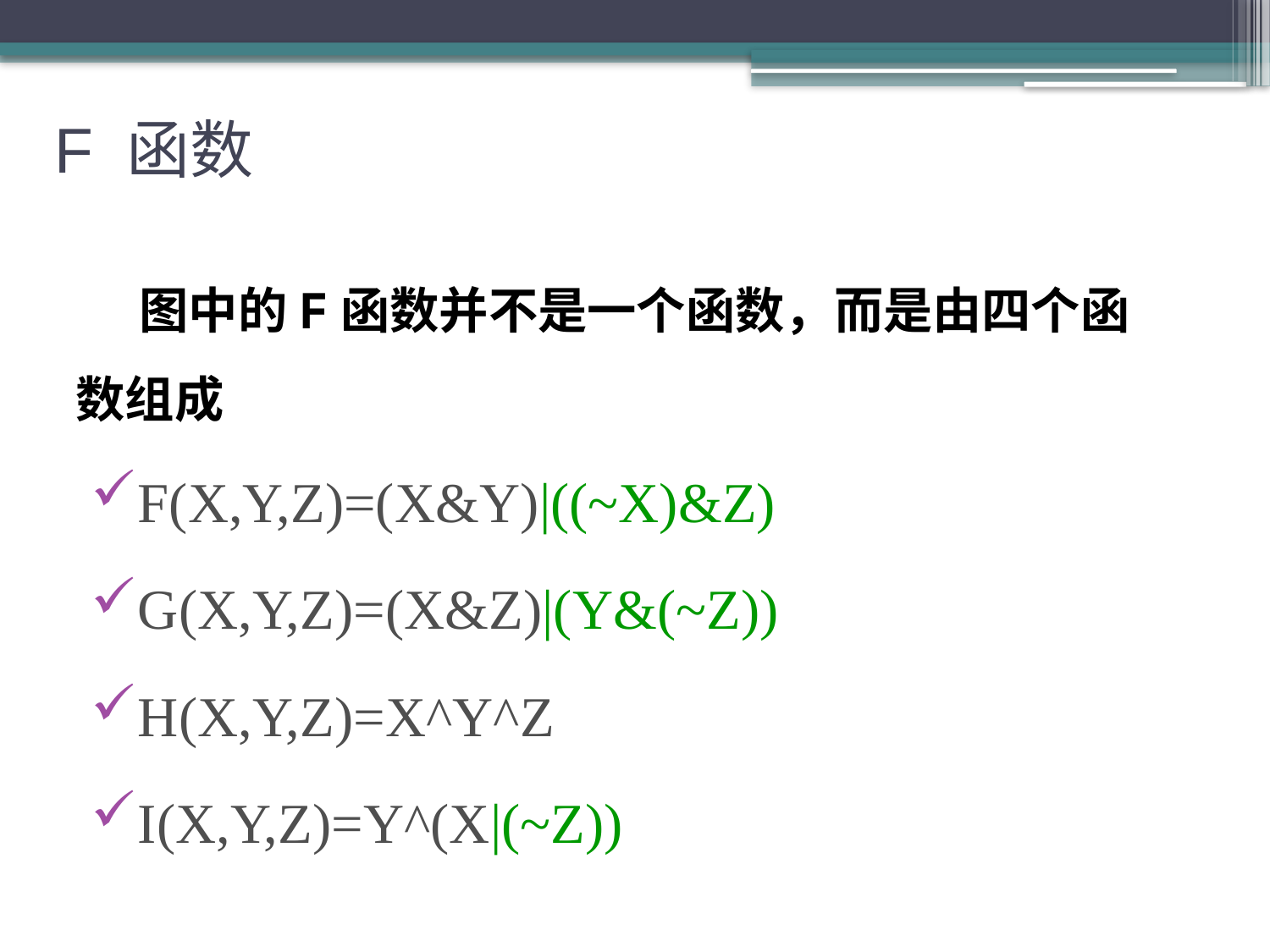

# F 函数
图中的F函数并不是一个函数，而是由四个函数组成
F(X,Y,Z)=(X&Y)|((~X)&Z)
G(X,Y,Z)=(X&Z)|(Y&(~Z))
H(X,Y,Z)=X^Y^Z
I(X,Y,Z)=Y^(X|(~Z))